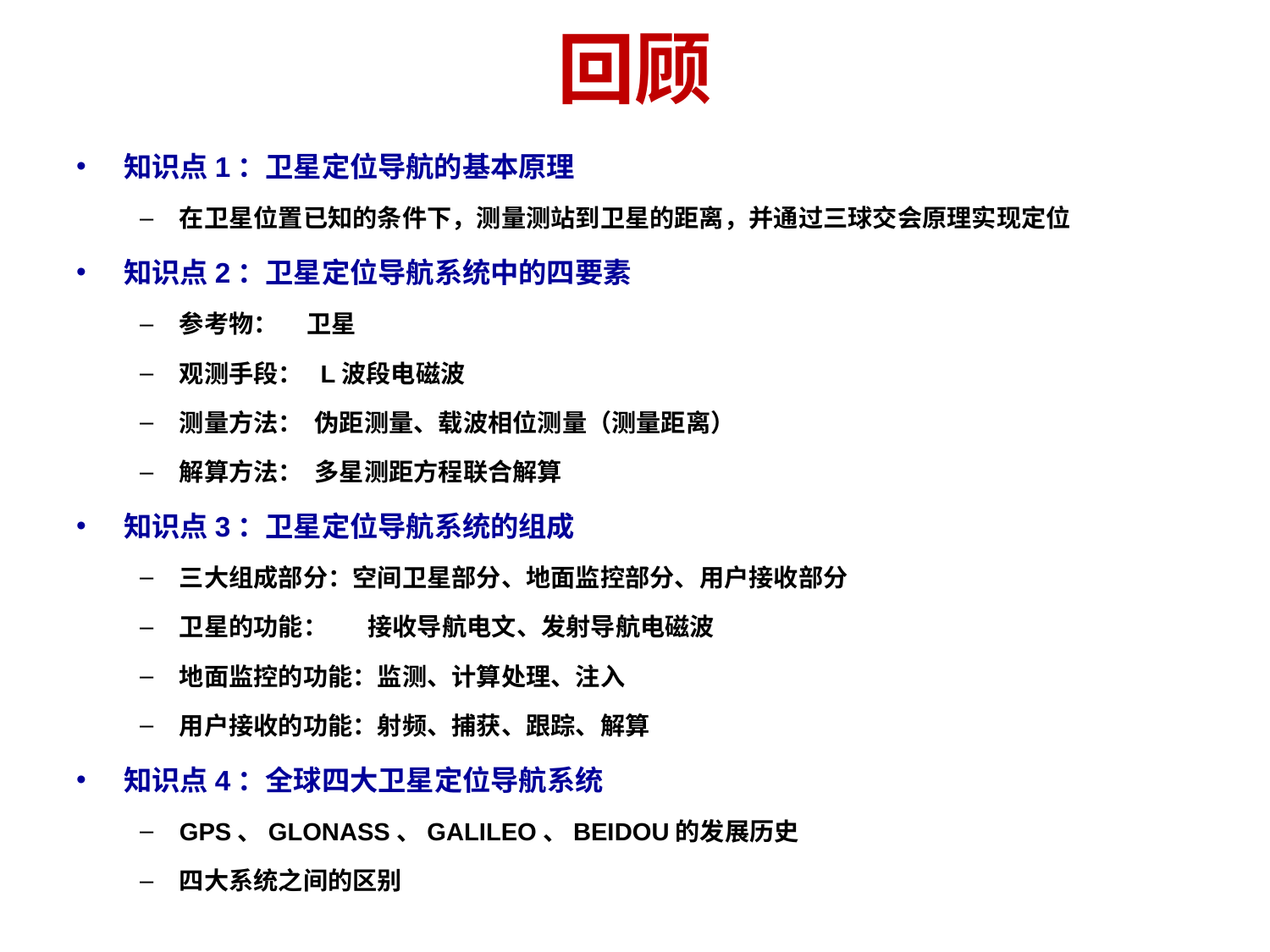

# 回顾
知识点1：卫星定位导航的基本原理
在卫星位置已知的条件下，测量测站到卫星的距离，并通过三球交会原理实现定位
知识点2：卫星定位导航系统中的四要素
参考物：     卫星
观测手段：  L波段电磁波
测量方法：  伪距测量、载波相位测量（测量距离）
解算方法：  多星测距方程联合解算
知识点3：卫星定位导航系统的组成
三大组成部分：空间卫星部分、地面监控部分、用户接收部分
卫星的功能：       接收导航电文、发射导航电磁波
地面监控的功能：监测、计算处理、注入
用户接收的功能：射频、捕获、跟踪、解算
知识点4：全球四大卫星定位导航系统
GPS、GLONASS、GALILEO、BEIDOU的发展历史
四大系统之间的区别